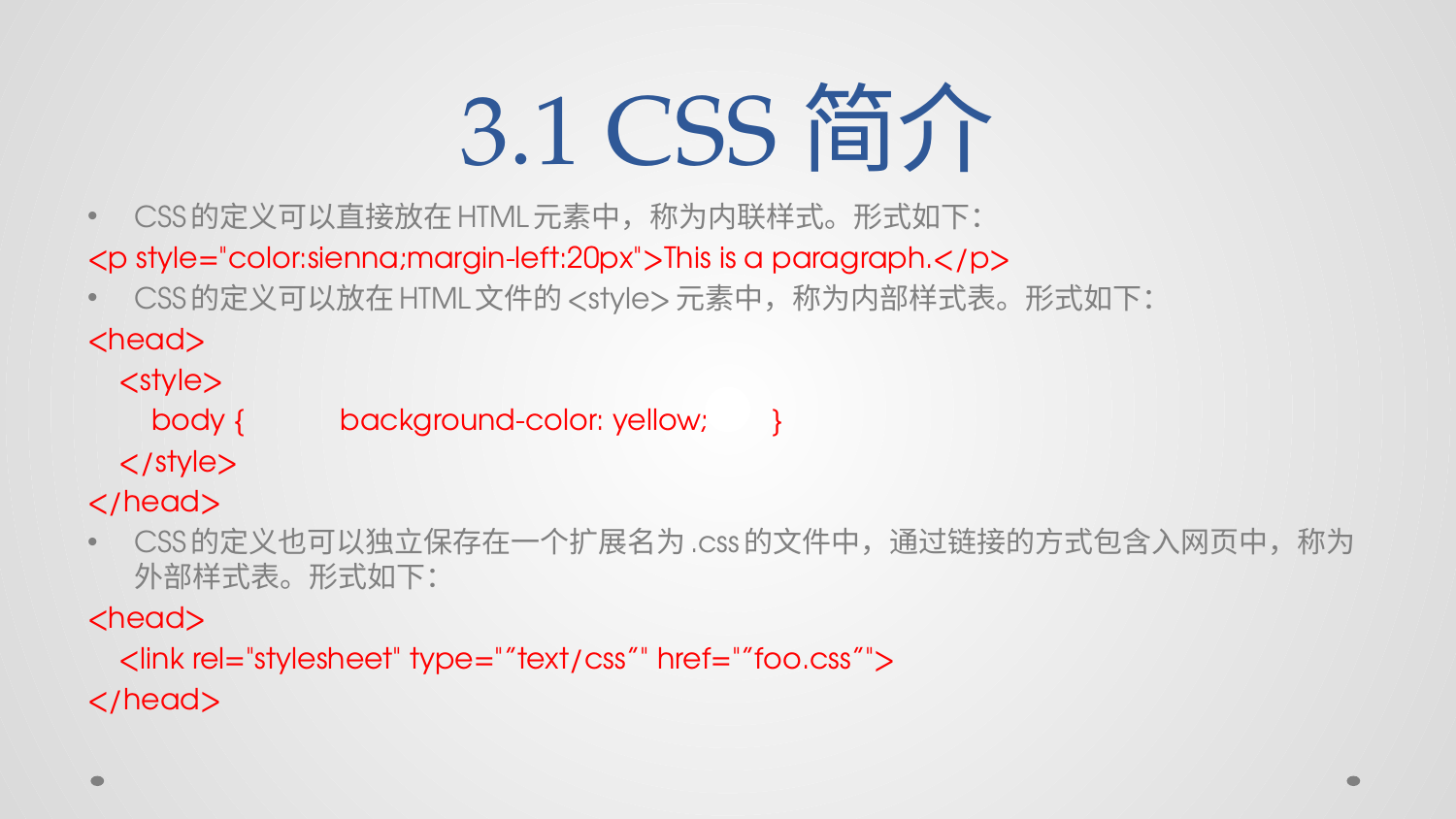

# 3.1 CSS简介
CSS的定义可以直接放在HTML元素中，称为内联样式。形式如下：
<p style="color:sienna;margin-left:20px">This is a paragraph.</p>
CSS的定义可以放在HTML文件的<style>元素中，称为内部样式表。形式如下：
<head>
    <style>
        body {            background-color: yellow;        }
    </style>
</head>
CSS的定义也可以独立保存在一个扩展名为.css的文件中，通过链接的方式包含入网页中，称为外部样式表。形式如下：
<head>
    <link rel="stylesheet" type="”text/css”" href="”foo.css”">
</head>